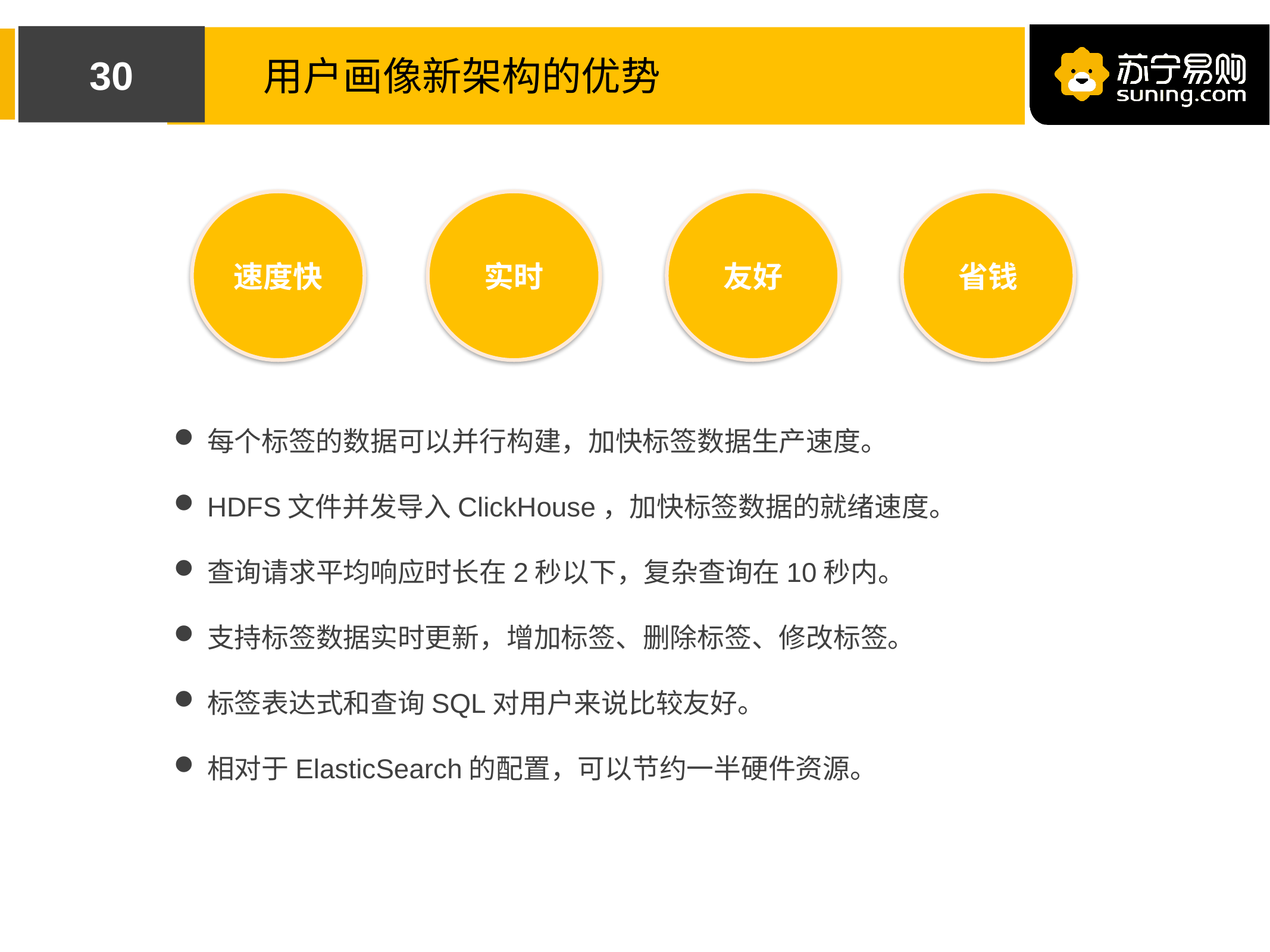

30
用户画像新架构的优势
速度快
实时
友好
省钱
每个标签的数据可以并行构建，加快标签数据生产速度。

HDFS文件并发导入ClickHouse，加快标签数据的就绪速度。

查询请求平均响应时长在2秒以下，复杂查询在10秒内。

支持标签数据实时更新，增加标签、删除标签、修改标签。

标签表达式和查询SQL对用户来说比较友好。

相对于ElasticSearch的配置，可以节约一半硬件资源。